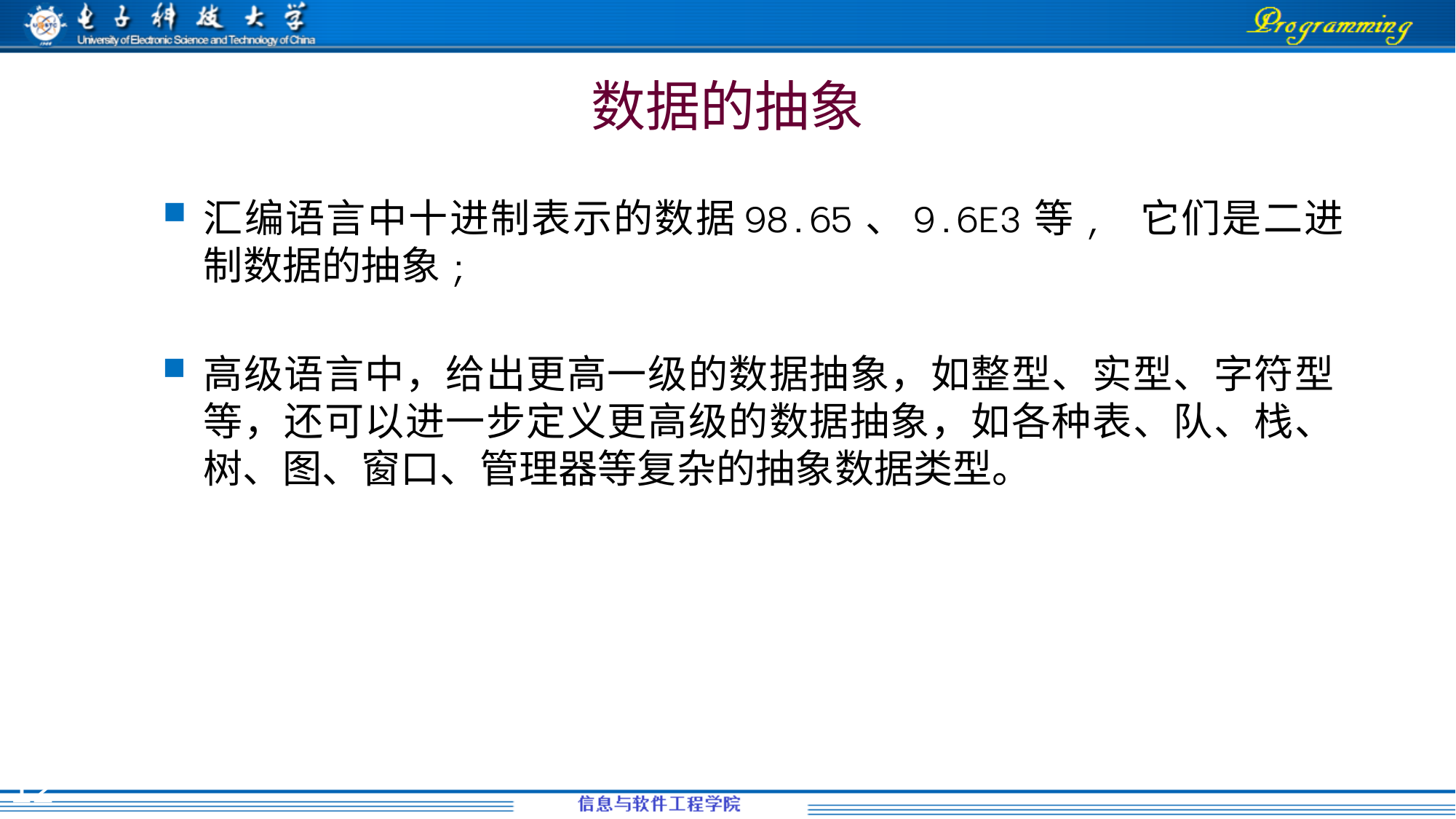

# 数据的抽象
汇编语言中十进制表示的数据98.65、9.6E3等, 它们是二进制数据的抽象;
高级语言中，给出更高一级的数据抽象，如整型、实型、字符型等，还可以进一步定义更高级的数据抽象，如各种表、队、栈、树、图、窗口、管理器等复杂的抽象数据类型。
12